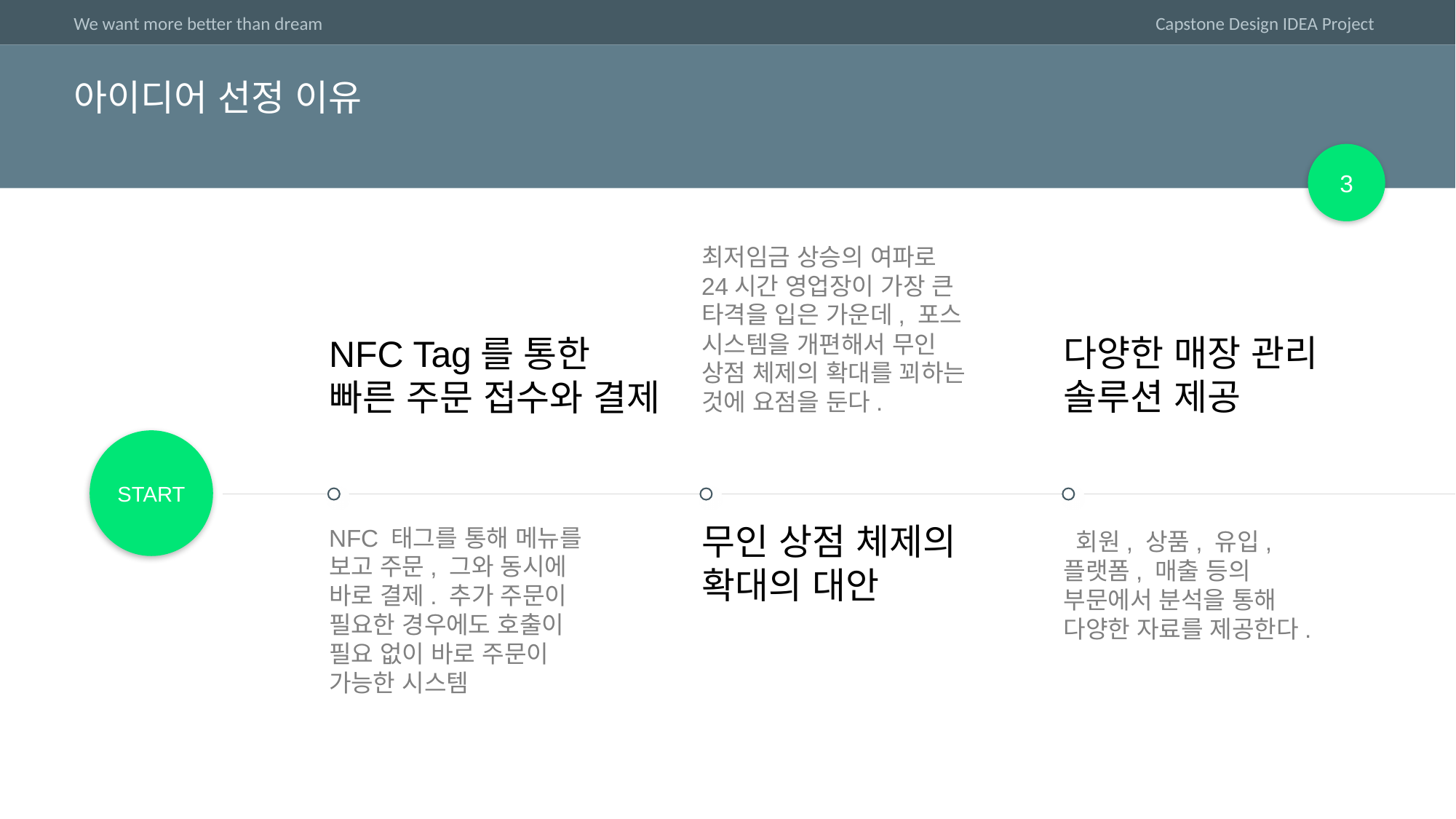

# 아이디어 선정 이유
3
최저임금 상승의 여파로 24시간 영업장이 가장 큰 타격을 입은 가운데, 포스 시스템을 개편해서 무인 상점 체제의 확대를 꾀하는 것에 요점을 둔다.
다양한 매장 관리
솔루션 제공
NFC Tag를 통한
빠른 주문 접수와 결제
START

무인 상점 체제의
확대의 대안
NFC 태그를 통해 메뉴를 보고 주문, 그와 동시에 바로 결제. 추가 주문이 필요한 경우에도 호출이 필요 없이 바로 주문이 가능한 시스템
 회원, 상품, 유입, 플랫폼, 매출 등의 부문에서 분석을 통해 다양한 자료를 제공한다.